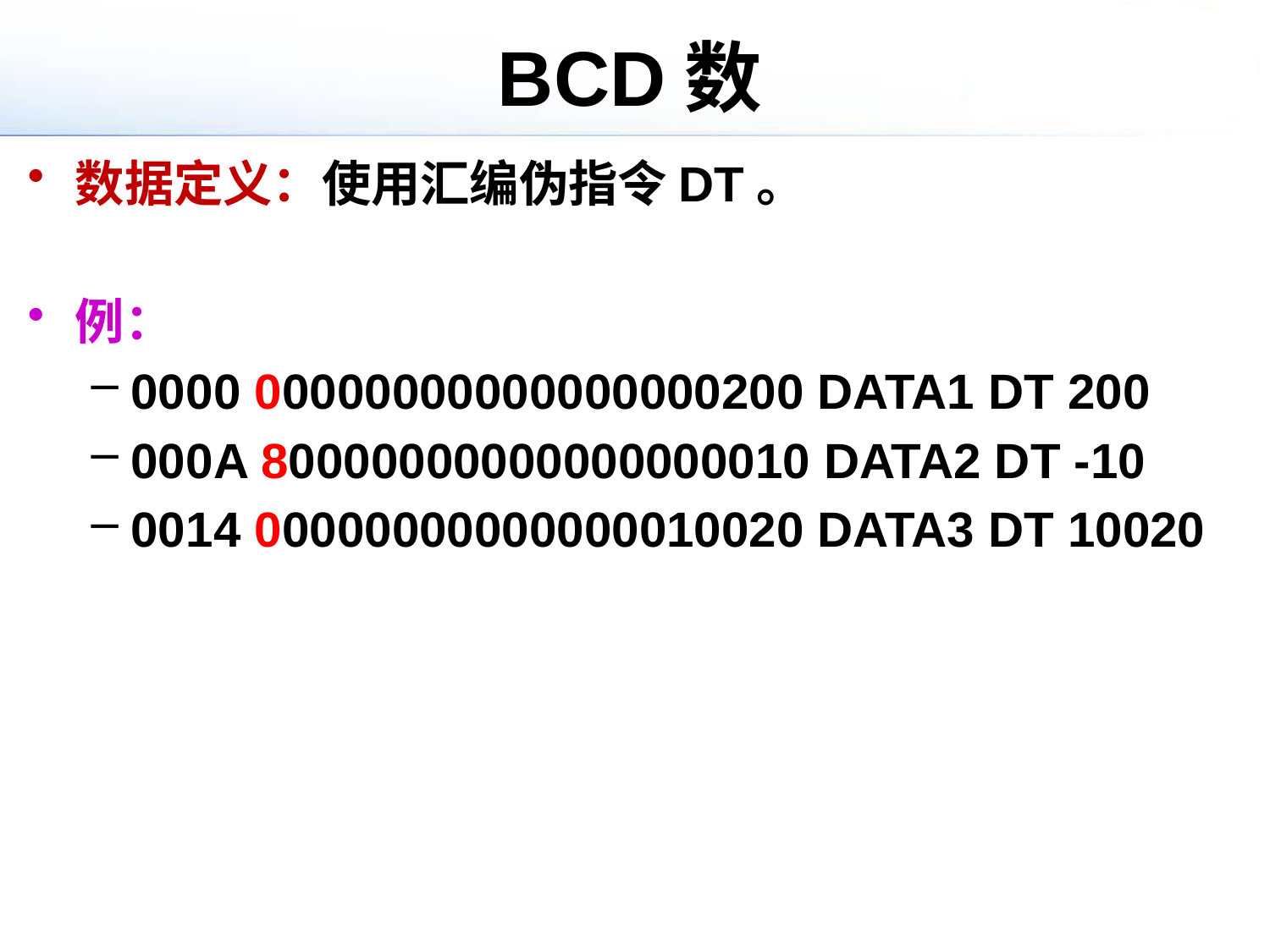

# BCD数
数据定义：使用汇编伪指令DT。

例：
0000 00000000000000000200 DATA1 DT 200
000A 80000000000000000010 DATA2 DT -10
0014 00000000000000010020 DATA3 DT 10020